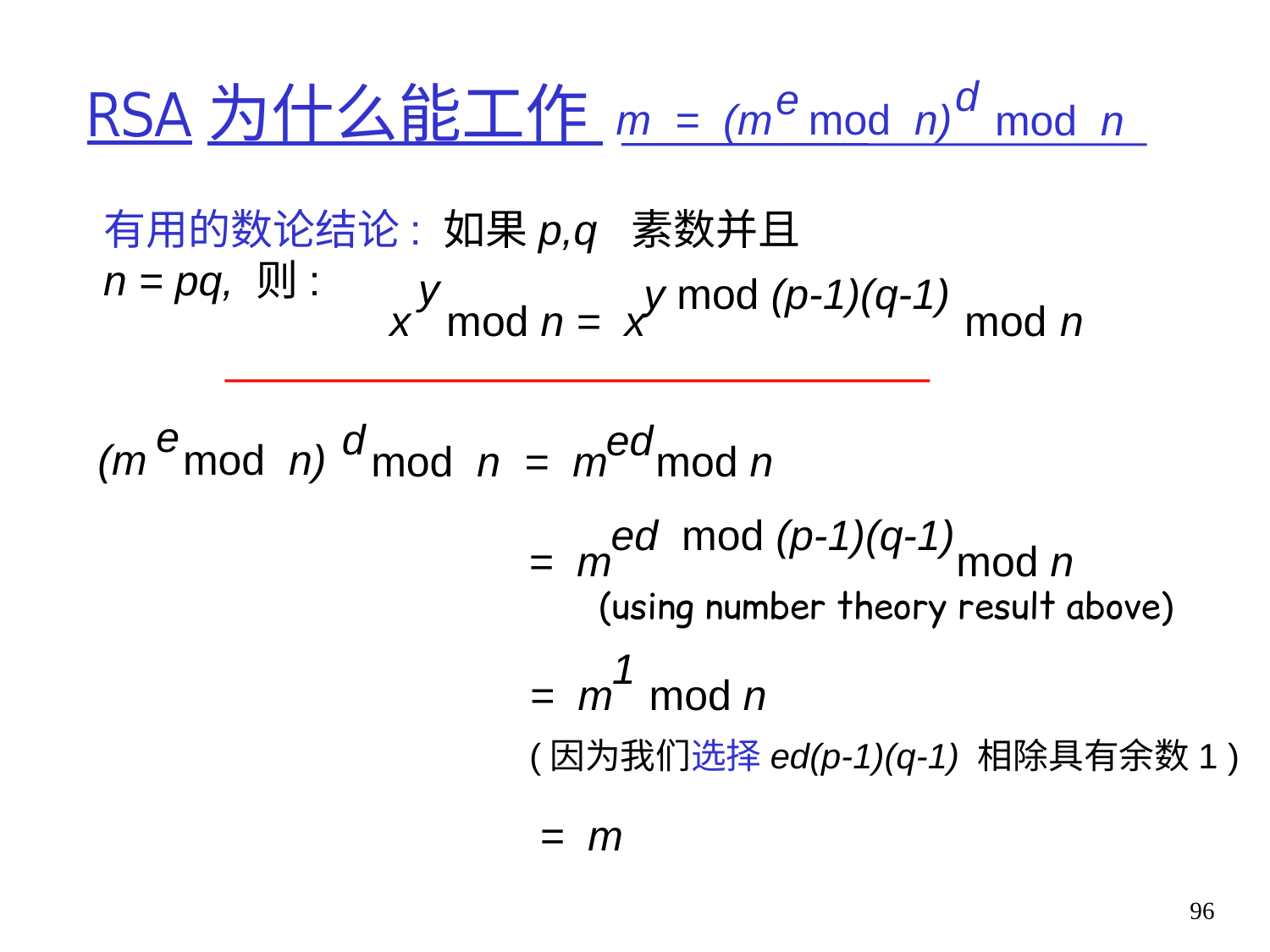

# RSA为什么能工作
d
e
m  =  (m   mod  n)
 mod  n

有用的数论结论: 如果p,q  素数并且
n = pq, 则:
y
y mod (p-1)(q-1)
x   mod n =  x                           mod n

e
d
ed
(m   mod  n)
 mod  n  =  m    mod n
ed  mod (p-1)(q-1)
=  m                             mod n
(using number theory result above)
1
=  m   mod n
(因为我们选择ed(p-1)(q-1) 相除具有余数1 )
=  m
96